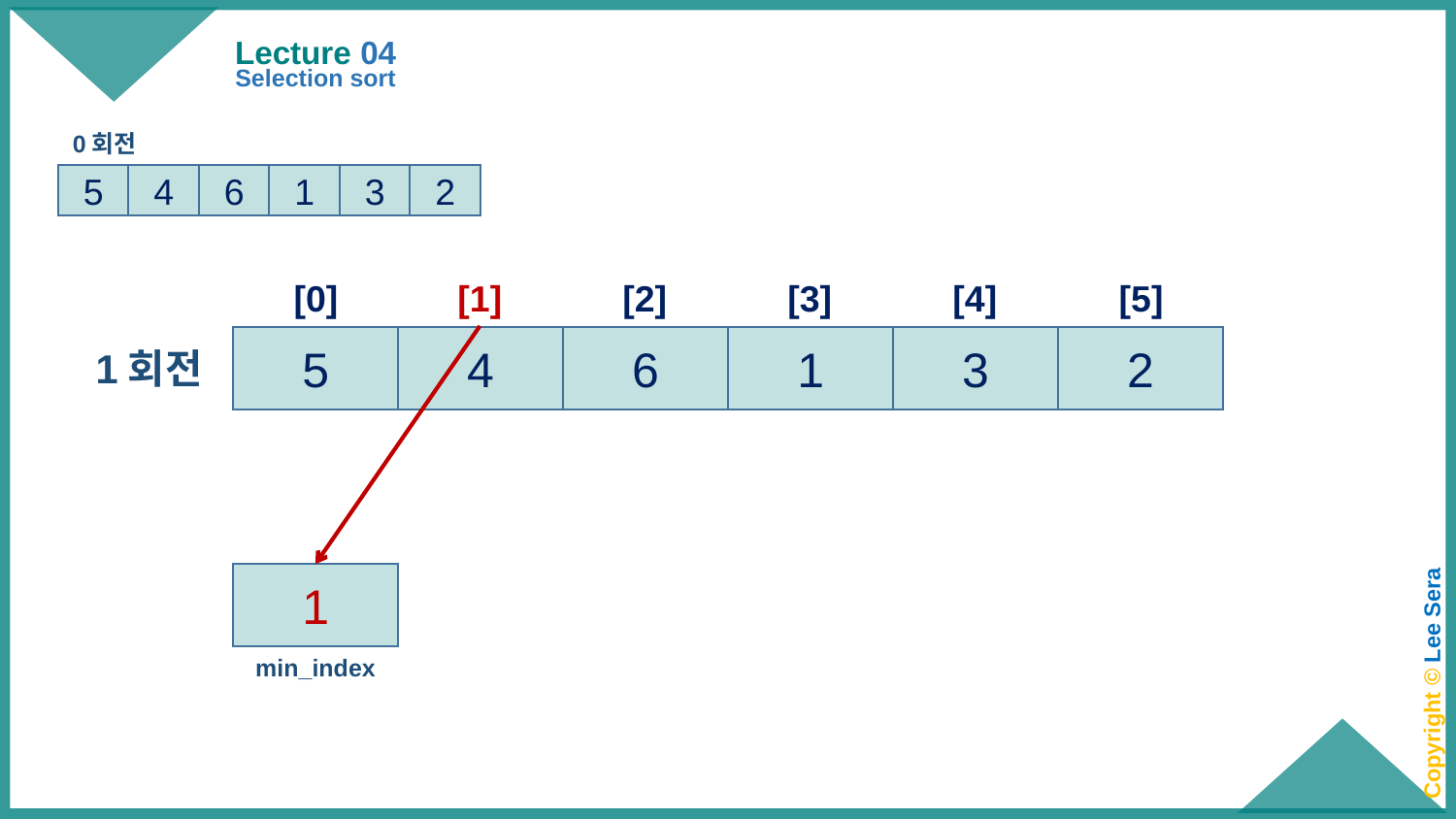

# Lecture 04
Selection sort
0회전
5
4
6
1
3
2
[0]
[1]
[2]
[3]
[4]
[5]
5
4
6
1
3
2
1회전

1
min_index
Copyright © Lee Sera